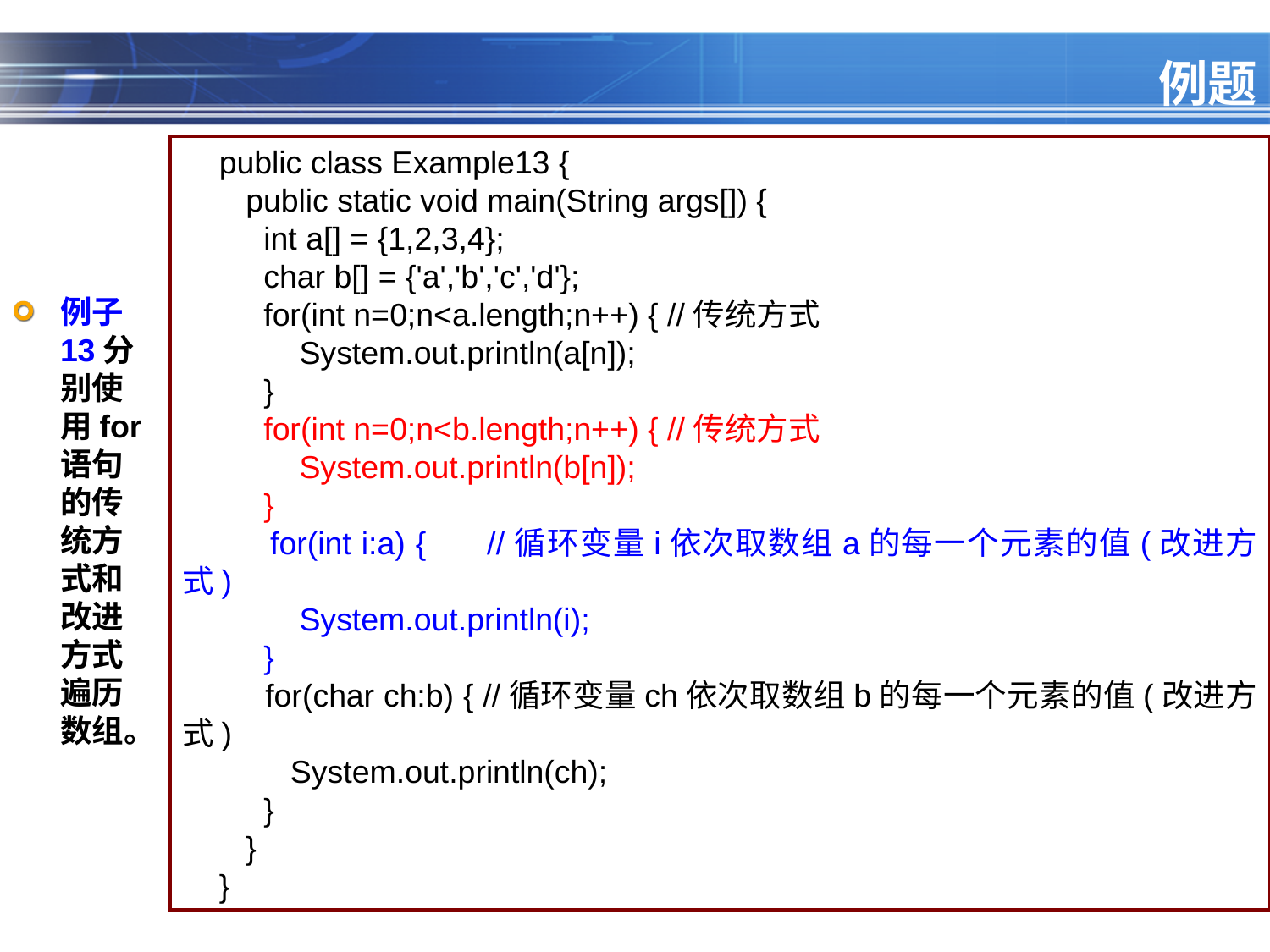

# 例题
public class Example13 {
   public static void main(String args[]) {
     int a[] = {1,2,3,4};
     char b[] = {'a','b','c','d'};
     for(int n=0;n<a.length;n++) { //传统方式
         System.out.println(a[n]);
     }
     for(int n=0;n<b.length;n++) { //传统方式
         System.out.println(b[n]);
     }
     for(int i:a) {      //循环变量i依次取数组a的每一个元素的值(改进方式)
         System.out.println(i);
     }
     for(char ch:b) { //循环变量ch依次取数组b的每一个元素的值(改进方式)
        System.out.println(ch);
     }
   }
}
例子13分别使用for语句的传统方式和改进方式遍历数组。